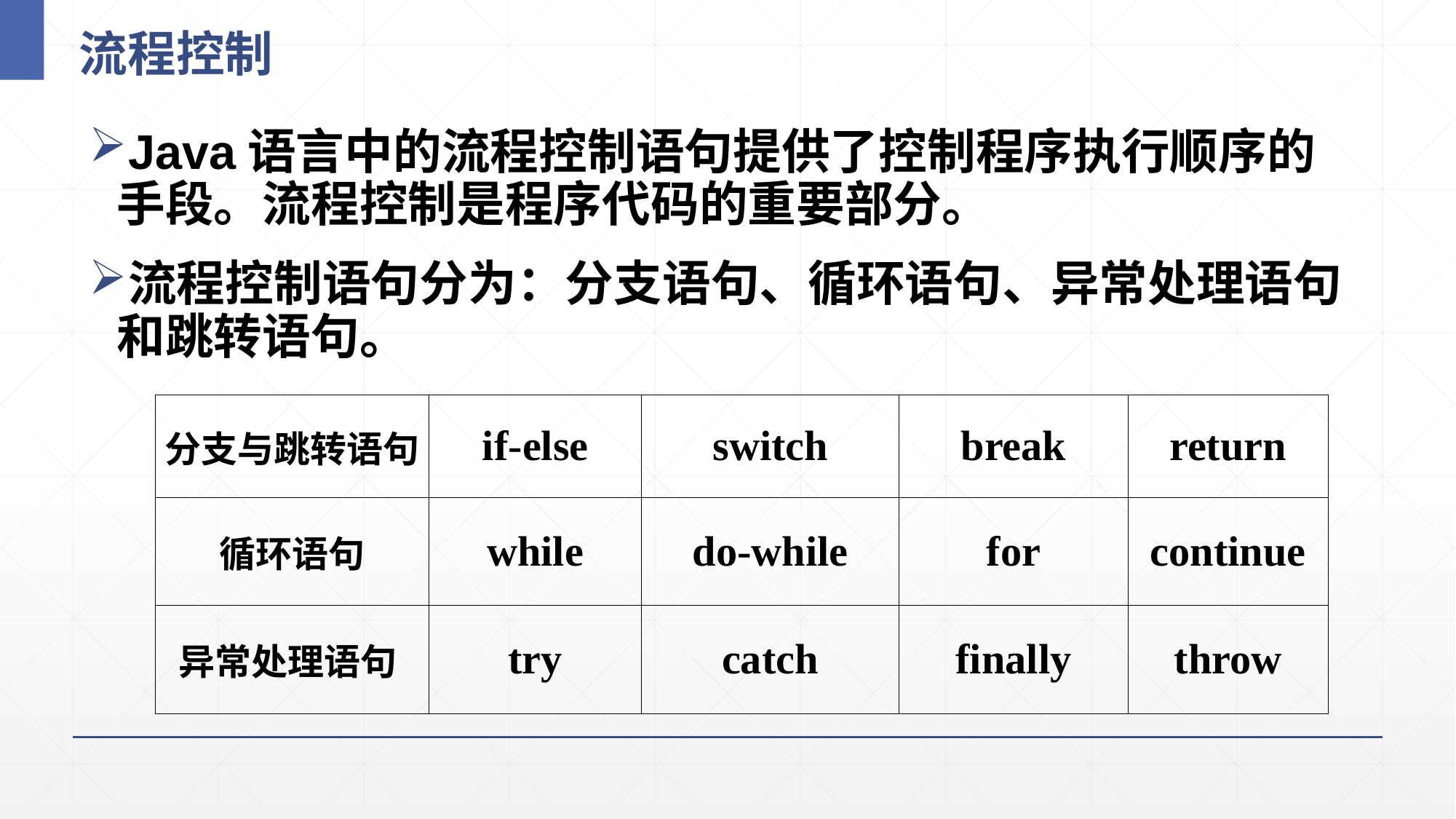

# 流程控制
Java语言中的流程控制语句提供了控制程序执行顺序的手段。流程控制是程序代码的重要部分。
流程控制语句分为：分支语句、循环语句、异常处理语句和跳转语句。

| 分支与跳转语句 | if-else | switch | break | return |
| --- | --- | --- | --- | --- |
| 循环语句 | while | do-while | for | continue |
| 异常处理语句 | try | catch | finally | throw |